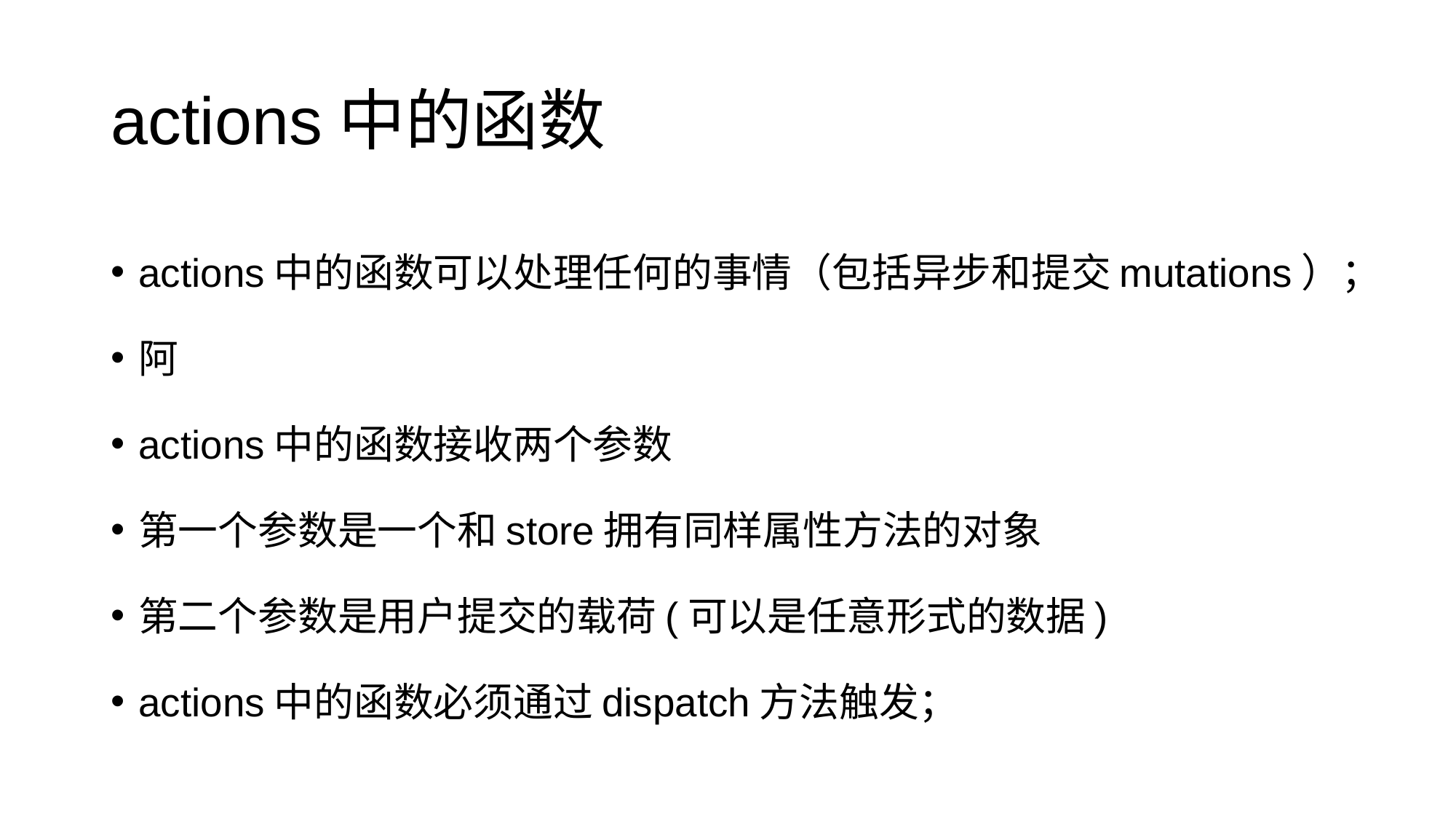

# actions中的函数
actions中的函数可以处理任何的事情（包括异步和提交mutations）；
阿
actions中的函数接收两个参数
第一个参数是一个和store拥有同样属性方法的对象
第二个参数是用户提交的载荷(可以是任意形式的数据)
actions中的函数必须通过dispatch方法触发；